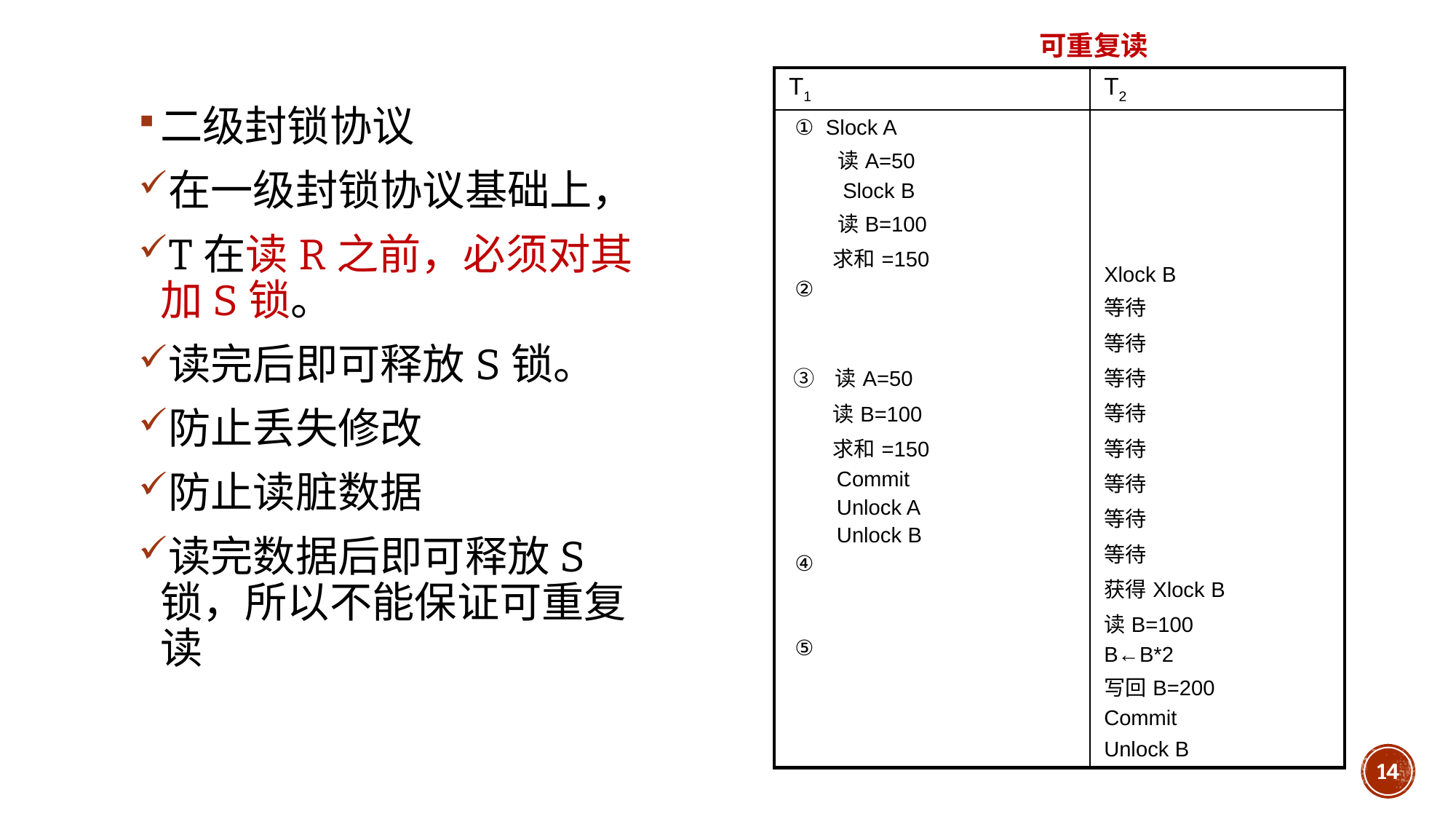

可重复读
| T1 | T2 |
| --- | --- |
| ①  Slock A 读A=50 Slock B 读B=100 求和=150 ②     ③ 读A=50 读B=100 求和=150 Commit Unlock A Unlock B ④     ⑤ | Xlock B 等待 等待 等待 等待 等待 等待 等待 等待 获得Xlock B 读B=100 B←B\*2 写回B=200 Commit Unlock B |
二级封锁协议
在一级封锁协议基础上，
T在读R之前，必须对其加S锁。
读完后即可释放S锁。
防止丢失修改
防止读脏数据
读完数据后即可释放S锁，所以不能保证可重复读
14